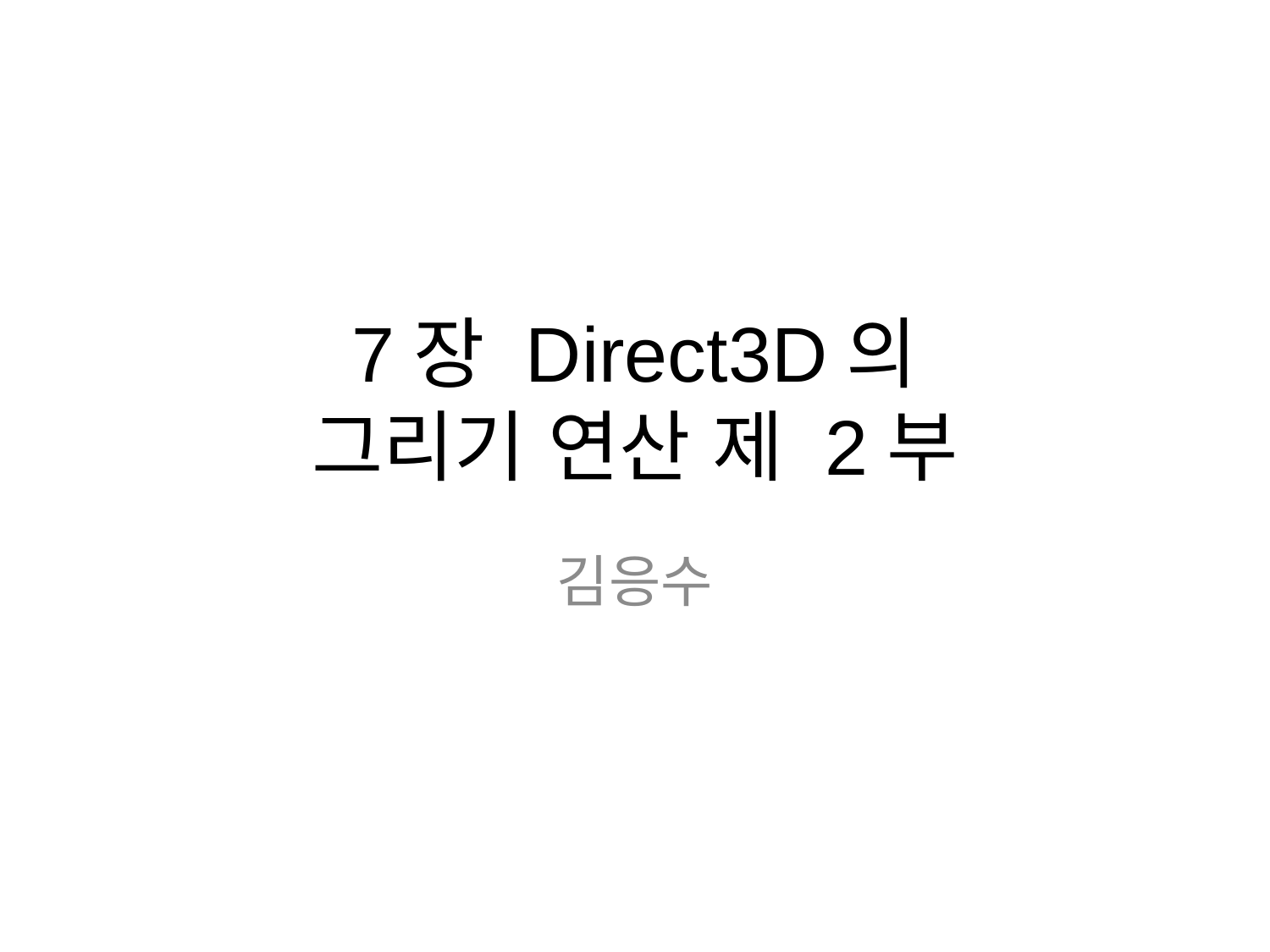

# 7장 Direct3D의 그리기 연산 제 2부
김응수